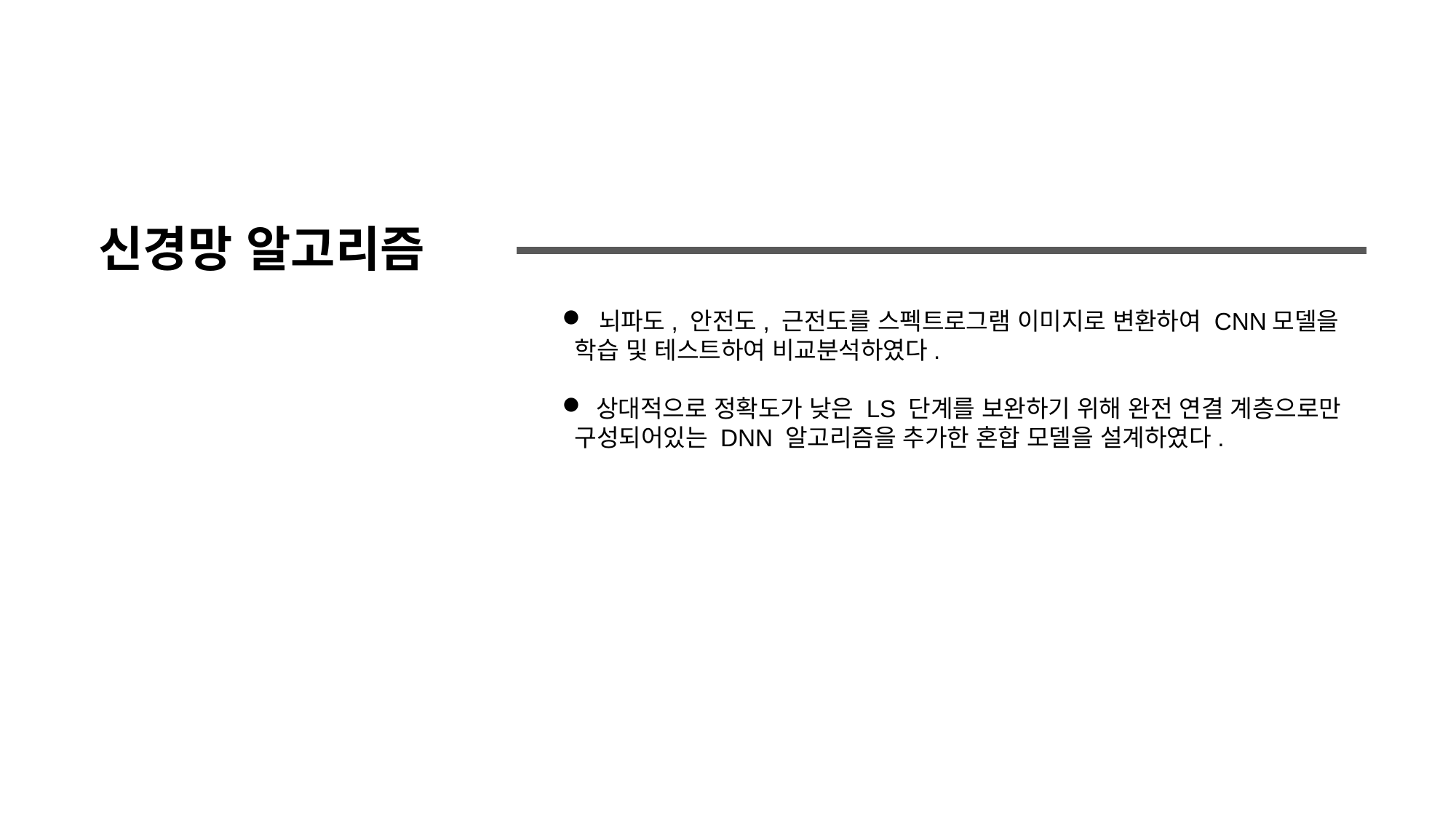

신경망 알고리즘

 뇌파도, 안전도, 근전도를 스펙트로그램 이미지로 변환하여 CNN모델을
 학습 및 테스트하여 비교분석하였다.

상대적으로 정확도가 낮은 LS 단계를 보완하기 위해 완전 연결 계층으로만
 구성되어있는 DNN 알고리즘을 추가한 혼합 모델을 설계하였다.